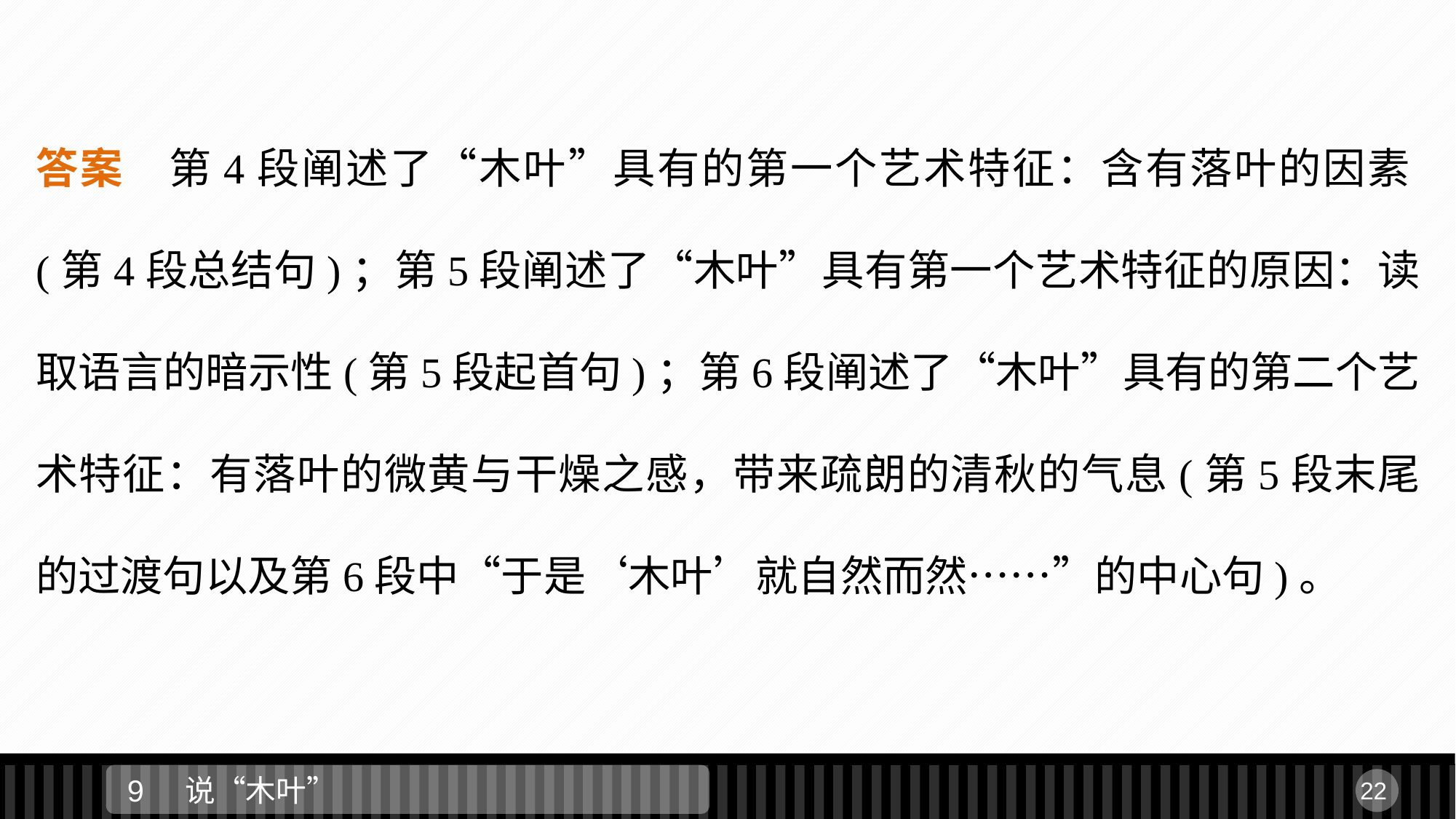

答案　第4段阐述了“木叶”具有的第一个艺术特征：含有落叶的因素(第4段总结句)；第5段阐述了“木叶”具有第一个艺术特征的原因：读取语言的暗示性(第5段起首句)；第6段阐述了“木叶”具有的第二个艺术特征：有落叶的微黄与干燥之感，带来疏朗的清秋的气息(第5段末尾的过渡句以及第6段中“于是‘木叶’就自然而然……”的中心句)。